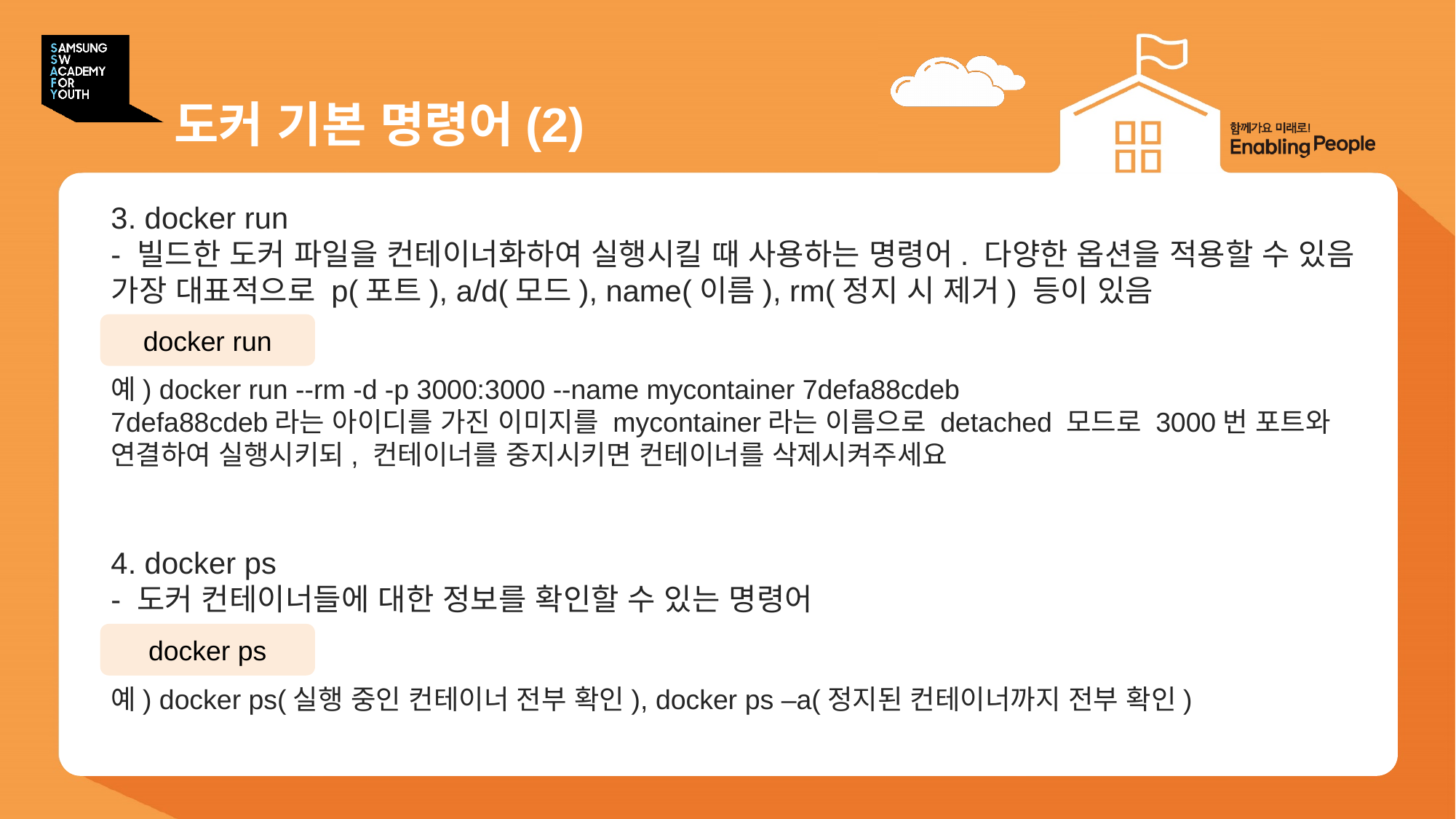

# 도커 기본 명령어(2)
3. docker run
- 빌드한 도커 파일을 컨테이너화하여 실행시킬 때 사용하는 명령어. 다양한 옵션을 적용할 수 있음
가장 대표적으로 p(포트), a/d(모드), name(이름), rm(정지 시 제거) 등이 있음
docker run
예) docker run --rm -d -p 3000:3000 --name mycontainer 7defa88cdeb
7defa88cdeb라는 아이디를 가진 이미지를 mycontainer라는 이름으로 detached 모드로 3000번 포트와 연결하여 실행시키되, 컨테이너를 중지시키면 컨테이너를 삭제시켜주세요
4. docker ps
- 도커 컨테이너들에 대한 정보를 확인할 수 있는 명령어
docker ps
예) docker ps(실행 중인 컨테이너 전부 확인), docker ps –a(정지된 컨테이너까지 전부 확인)